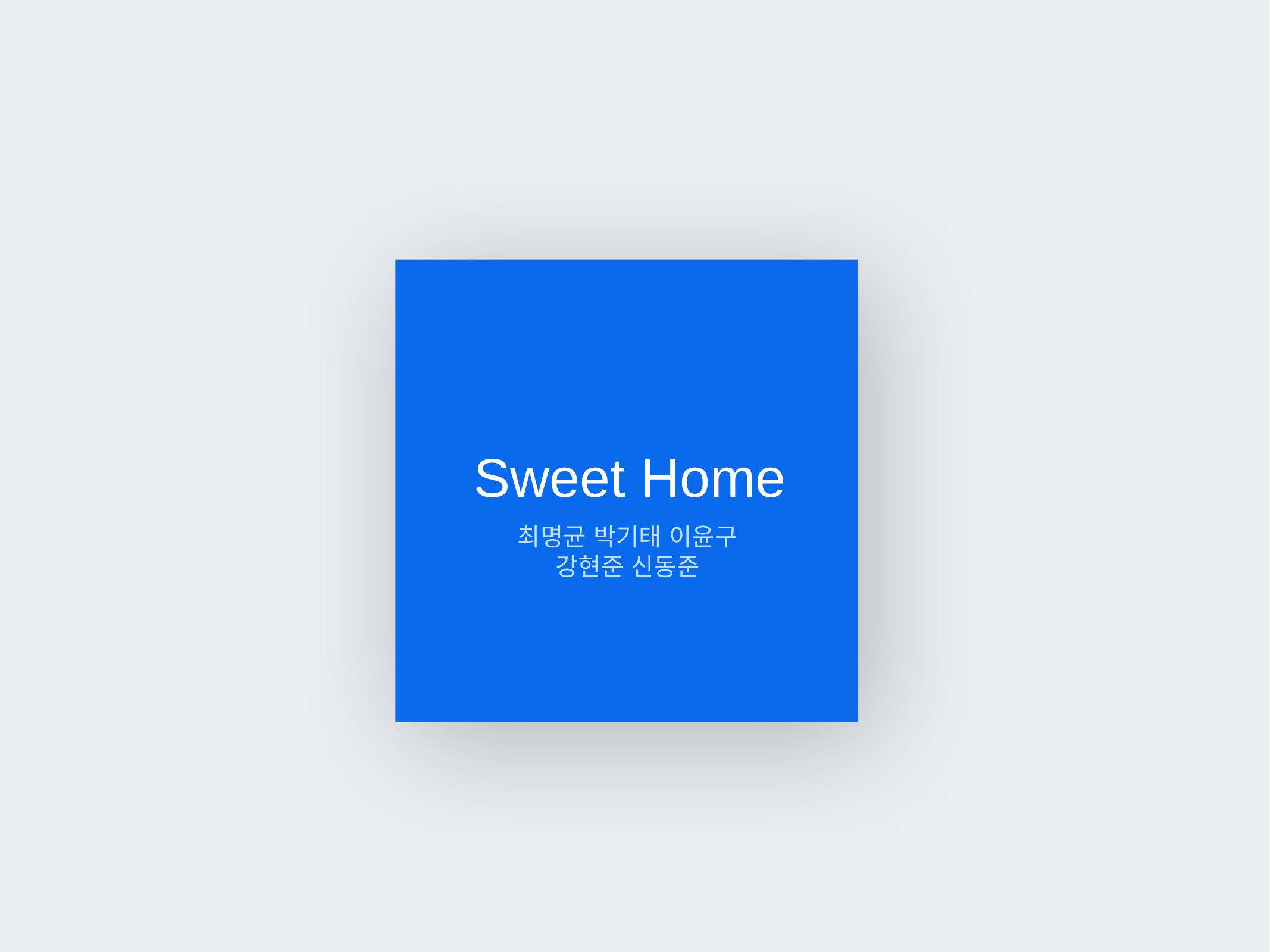

Sweet Home
최명균 박기태 이윤구
강현준 신동준